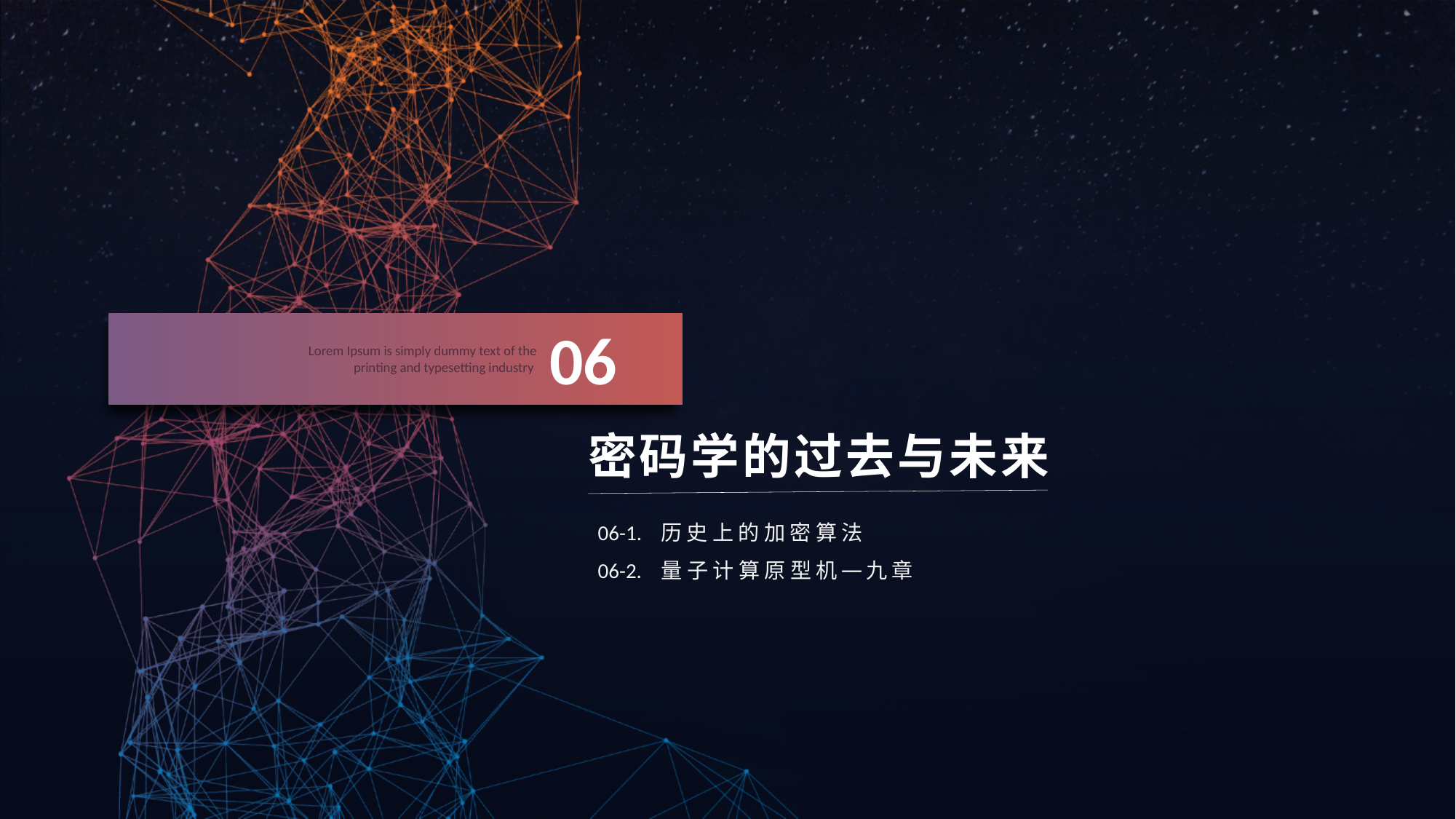

06

Lorem Ipsum is simply dummy text of the printing and typesetting industry
密码学的过去与未来
06-1. 历史上的加密算法
06-2.   量子计算原型机—九章